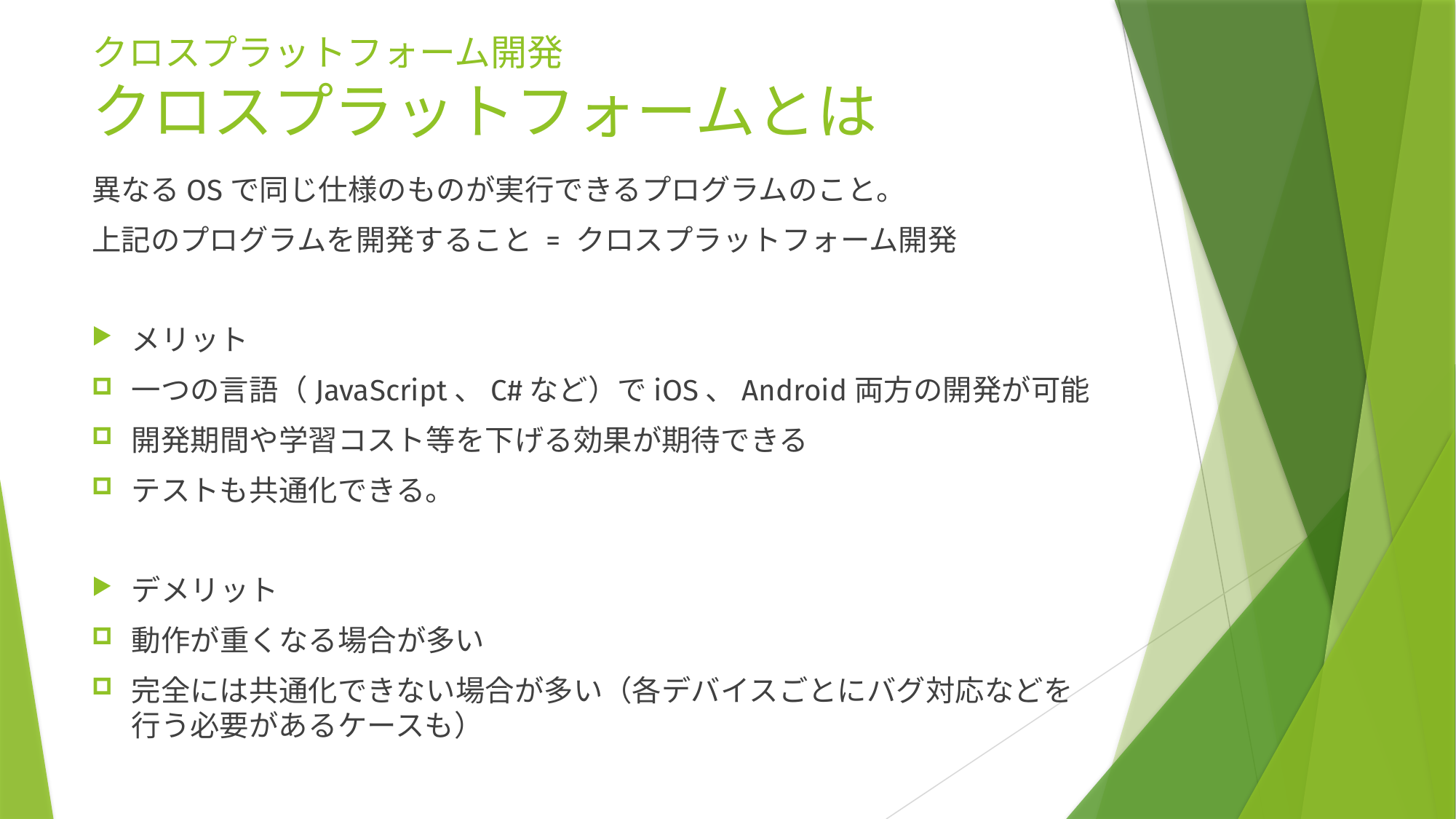

# クロスプラットフォーム開発 クロスプラットフォームとは
異なるOSで同じ仕様のものが実行できるプログラムのこと。
上記のプログラムを開発すること = クロスプラットフォーム開発

メリット
一つの言語（JavaScript、C#など）でiOS、Android両方の開発が可能
開発期間や学習コスト等を下げる効果が期待できる
テストも共通化できる。

デメリット
動作が重くなる場合が多い
完全には共通化できない場合が多い（各デバイスごとにバグ対応などを行う必要があるケースも）